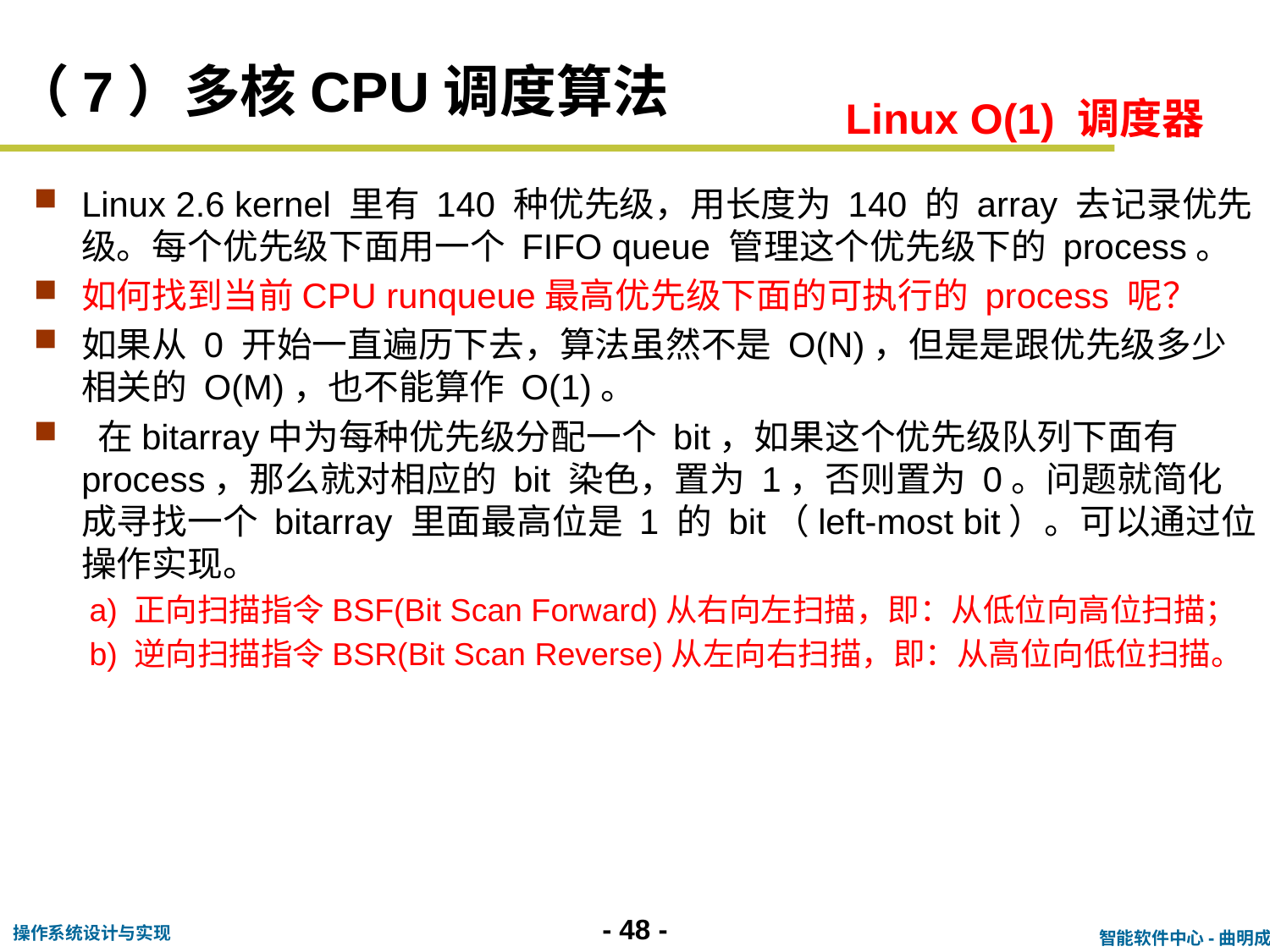

# （7）多核CPU调度算法
Linux O(1) 调度器
Linux 2.6 kernel 里有 140 种优先级，用长度为 140 的 array 去记录优先级。每个优先级下面用一个 FIFO queue 管理这个优先级下的 process。
如何找到当前CPU runqueue最高优先级下面的可执行的 process 呢？
如果从 0 开始一直遍历下去，算法虽然不是 O(N)，但是是跟优先级多少相关的 O(M)，也不能算作 O(1)。
 在bitarray中为每种优先级分配一个 bit，如果这个优先级队列下面有 process，那么就对相应的 bit 染色，置为 1，否则置为 0。问题就简化成寻找一个 bitarray 里面最高位是 1 的 bit（left-most bit）。可以通过位操作实现。
a) 正向扫描指令BSF(Bit Scan Forward)从右向左扫描，即：从低位向高位扫描；
b) 逆向扫描指令BSR(Bit Scan Reverse)从左向右扫描，即：从高位向低位扫描。